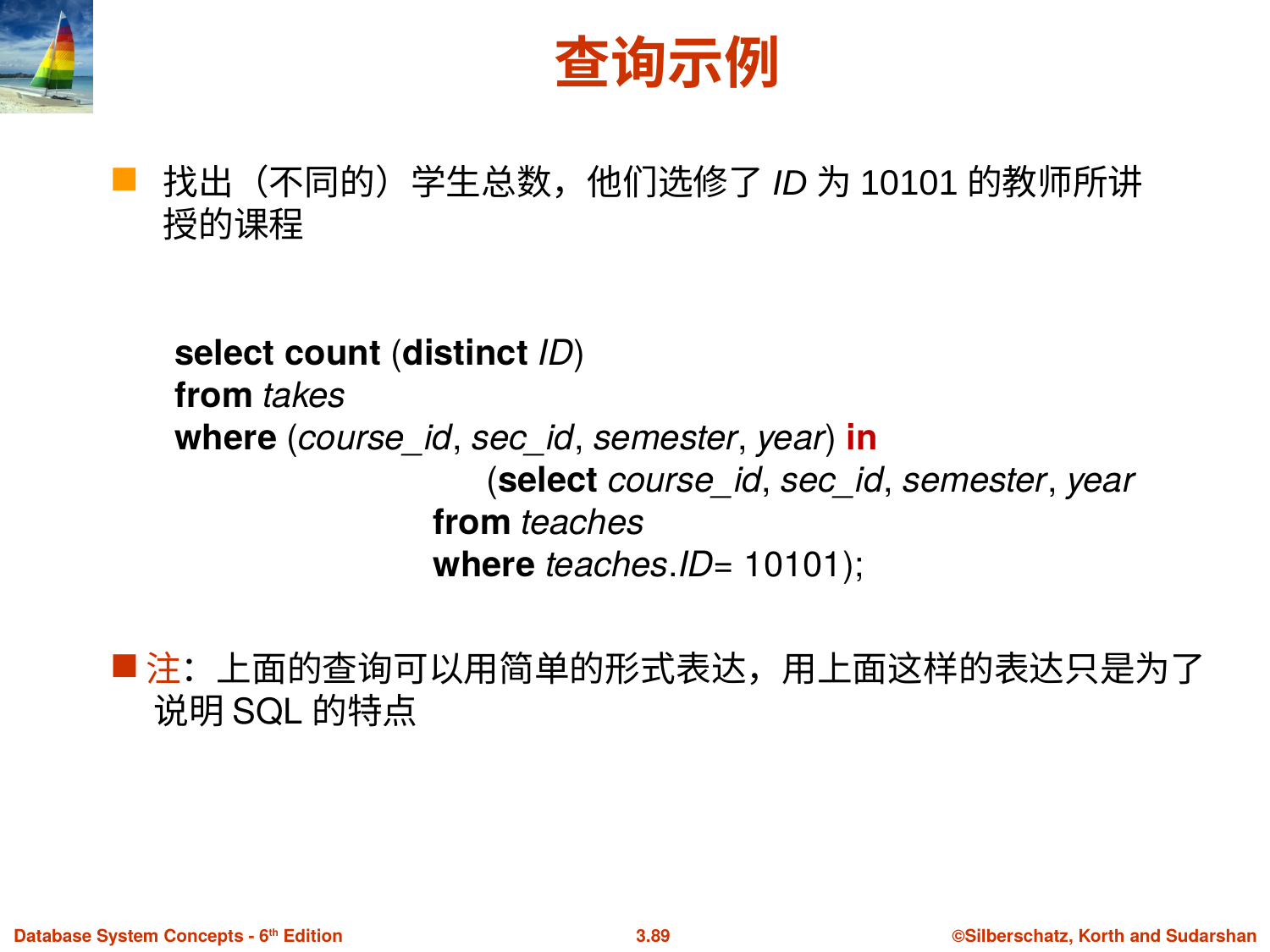

# 查询示例
找出（不同的）学生总数，他们选修了ID为10101的教师所讲授的课程

select count (distinct ID)
from takes
where (course_id, sec_id, semester, year) in
                                (select course_id, sec_id, semester, year
                                 from teaches
                                 where teaches.ID= 10101);
注：上面的查询可以用简单的形式表达，用上面这样的表达只是为了  说明SQL的特点